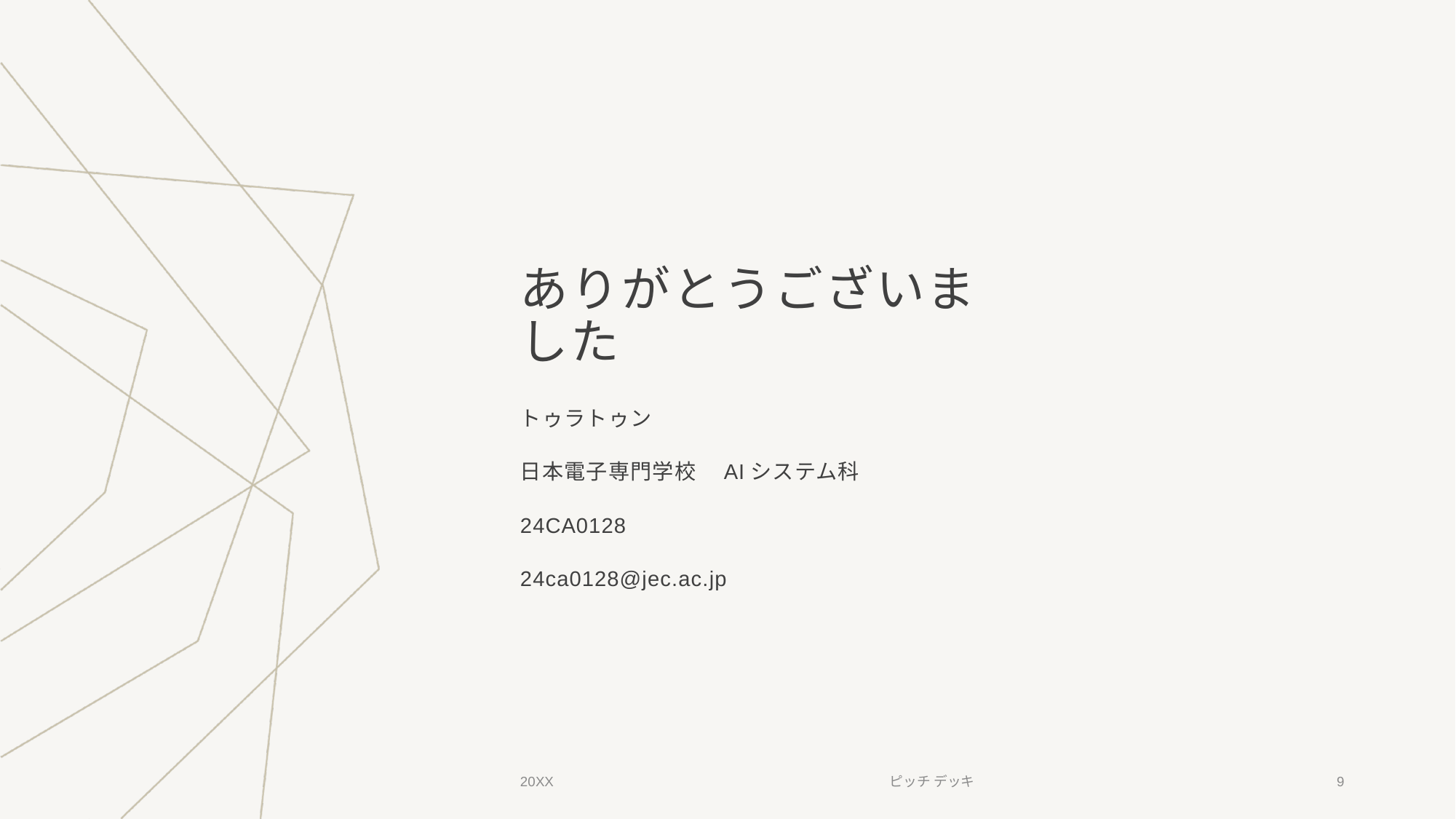

# ありがとうございました
トゥラトゥン​
日本電子専門学校　AIシステム科
24CA0128
24ca0128@jec.ac.jp
20XX
ピッチ デッキ
9